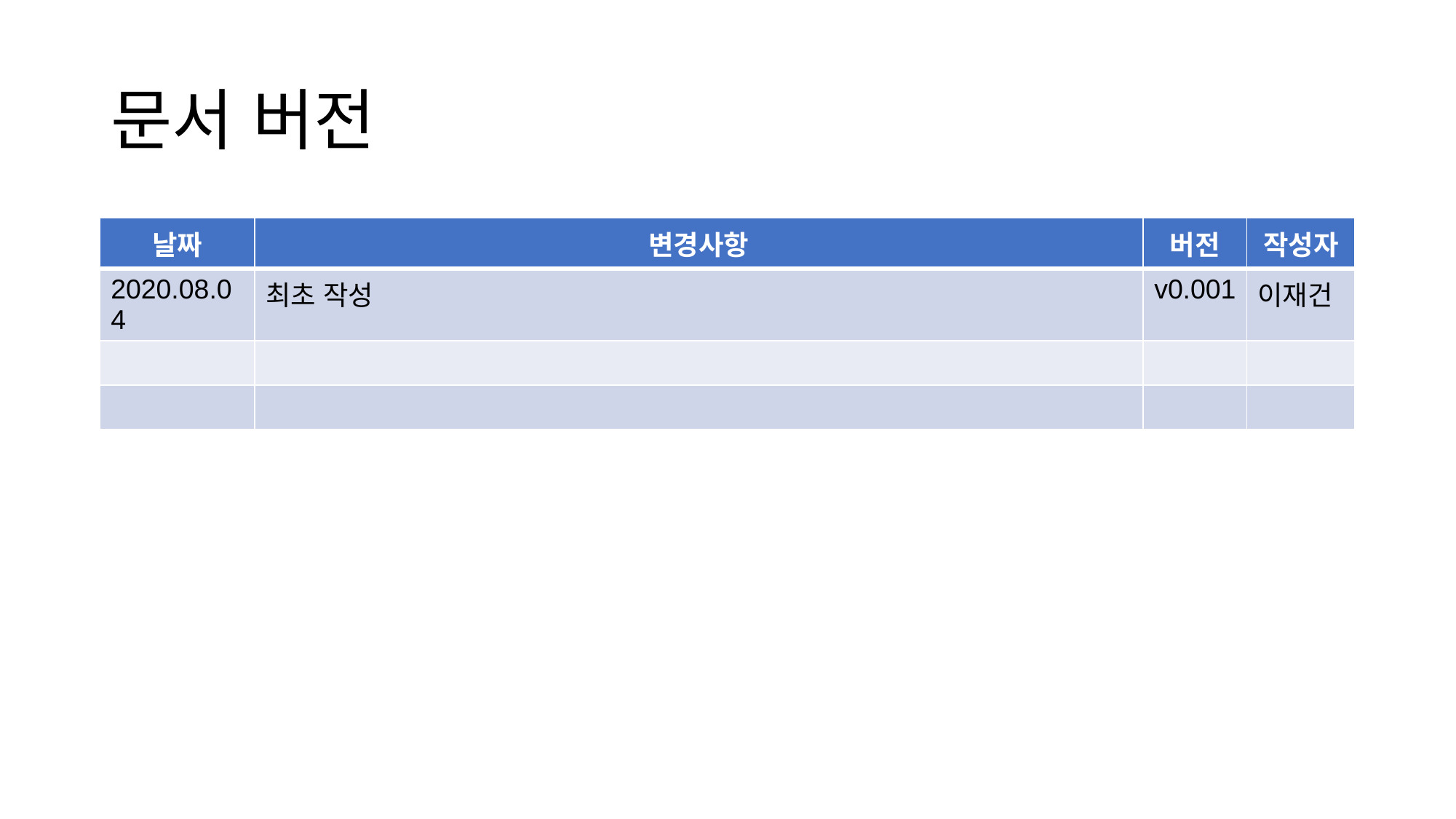

# 문서 버전
| 날짜 | 변경사항 | 버전 | 작성자 |
| --- | --- | --- | --- |
| 2020.08.04 | 최초 작성 | v0.001 | 이재건 |
|  |  |  |  |
|  |  |  |  |